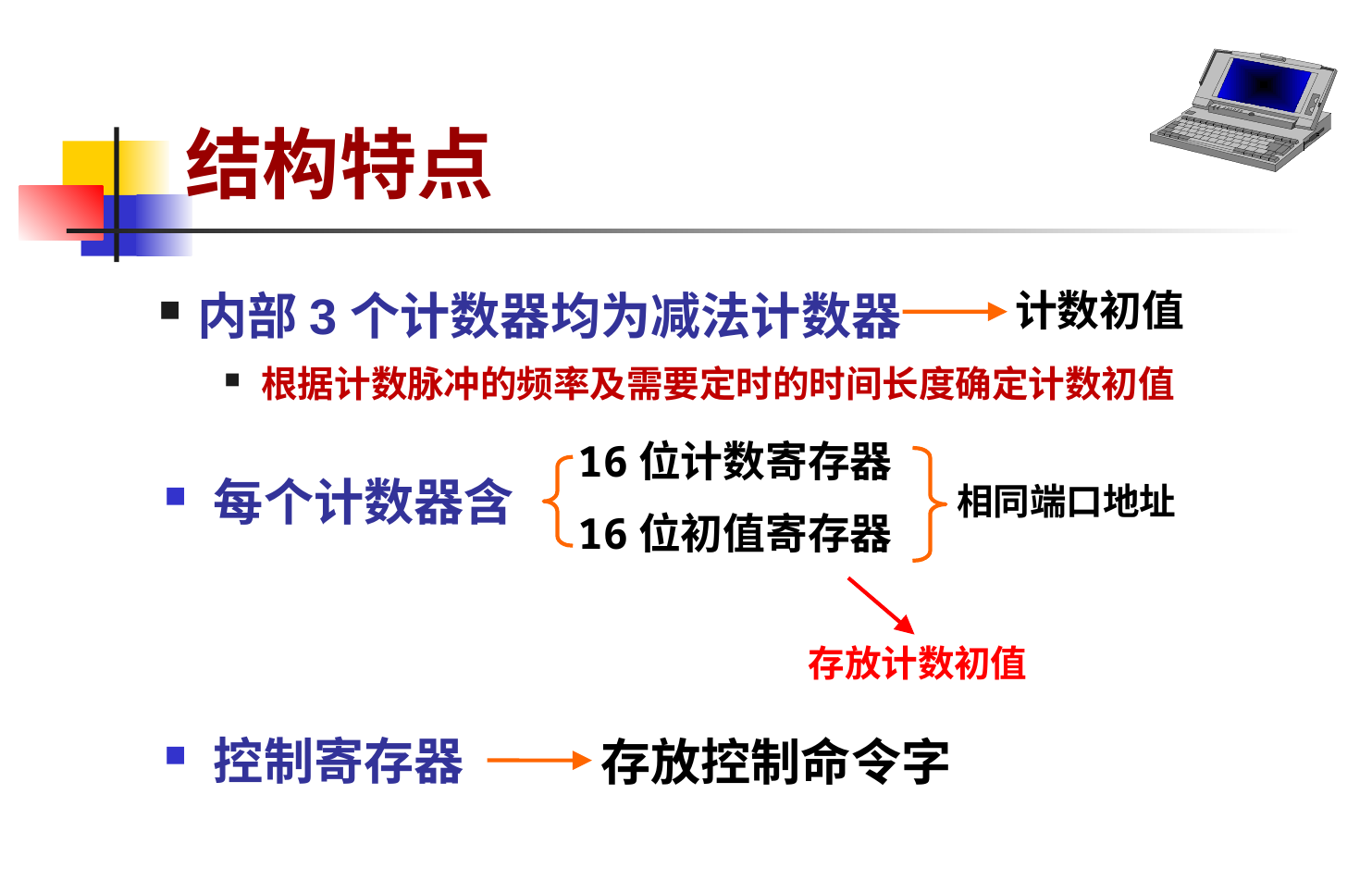

# 结构特点
内部3个计数器均为减法计数器
根据计数脉冲的频率及需要定时的时间长度确定计数初值
计数初值

16位计数寄存器
16位初值寄存器
每个计数器含

控制寄存器

相同端口地址

存放计数初值
存放控制命令字

10